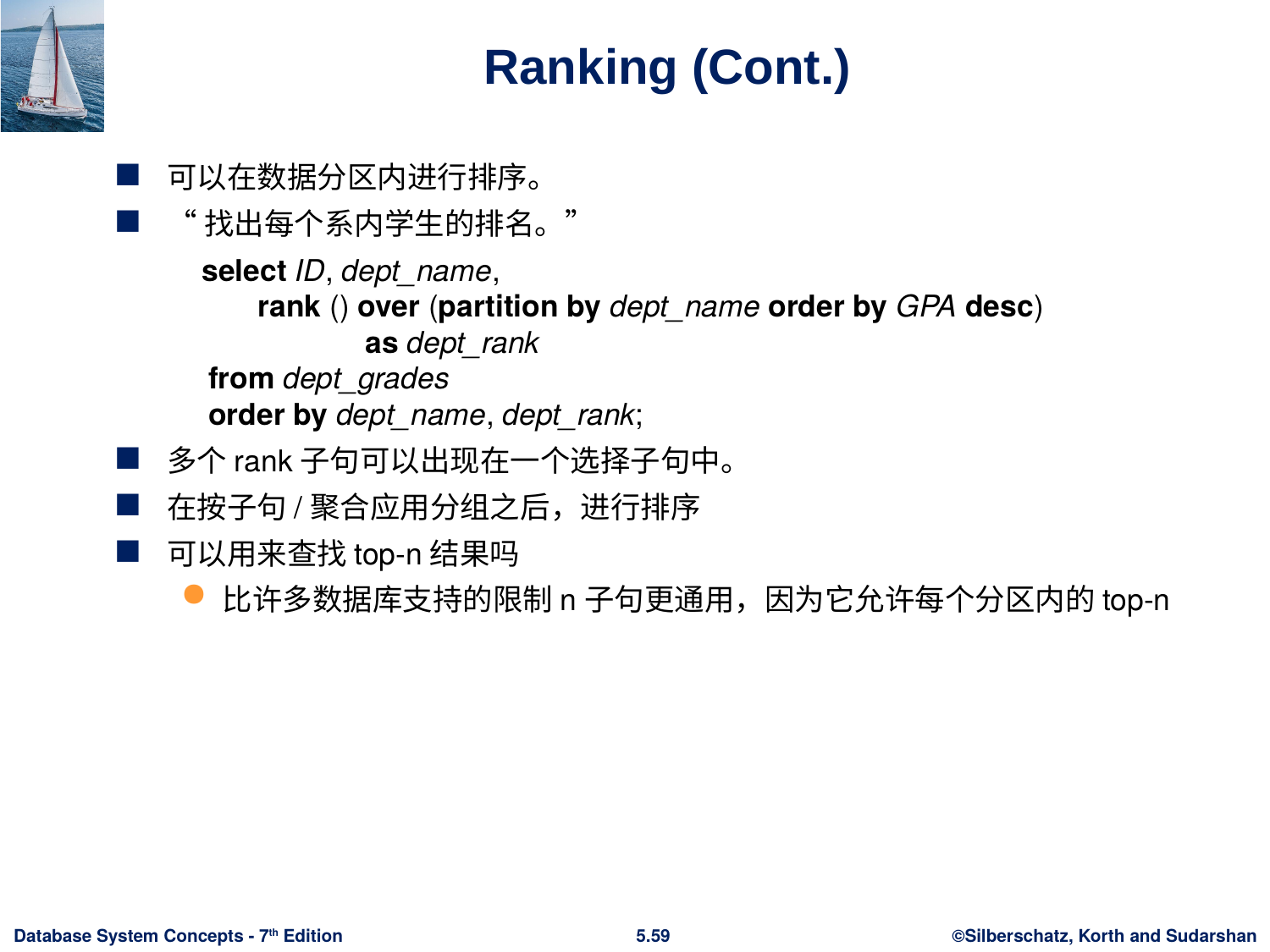

# Ranking (Cont.)
可以在数据分区内进行排序。
“找出每个系内学生的排名。”
          select ID, dept_name,
           rank () over (partition by dept_name order by GPA desc)
                        as dept_rank
     from dept_grades
     order by dept_name, dept_rank;
多个rank子句可以出现在一个选择子句中。
在按子句/聚合应用分组之后，进行排序
可以用来查找top-n结果吗
比许多数据库支持的限制n子句更通用，因为它允许每个分区内的top-n